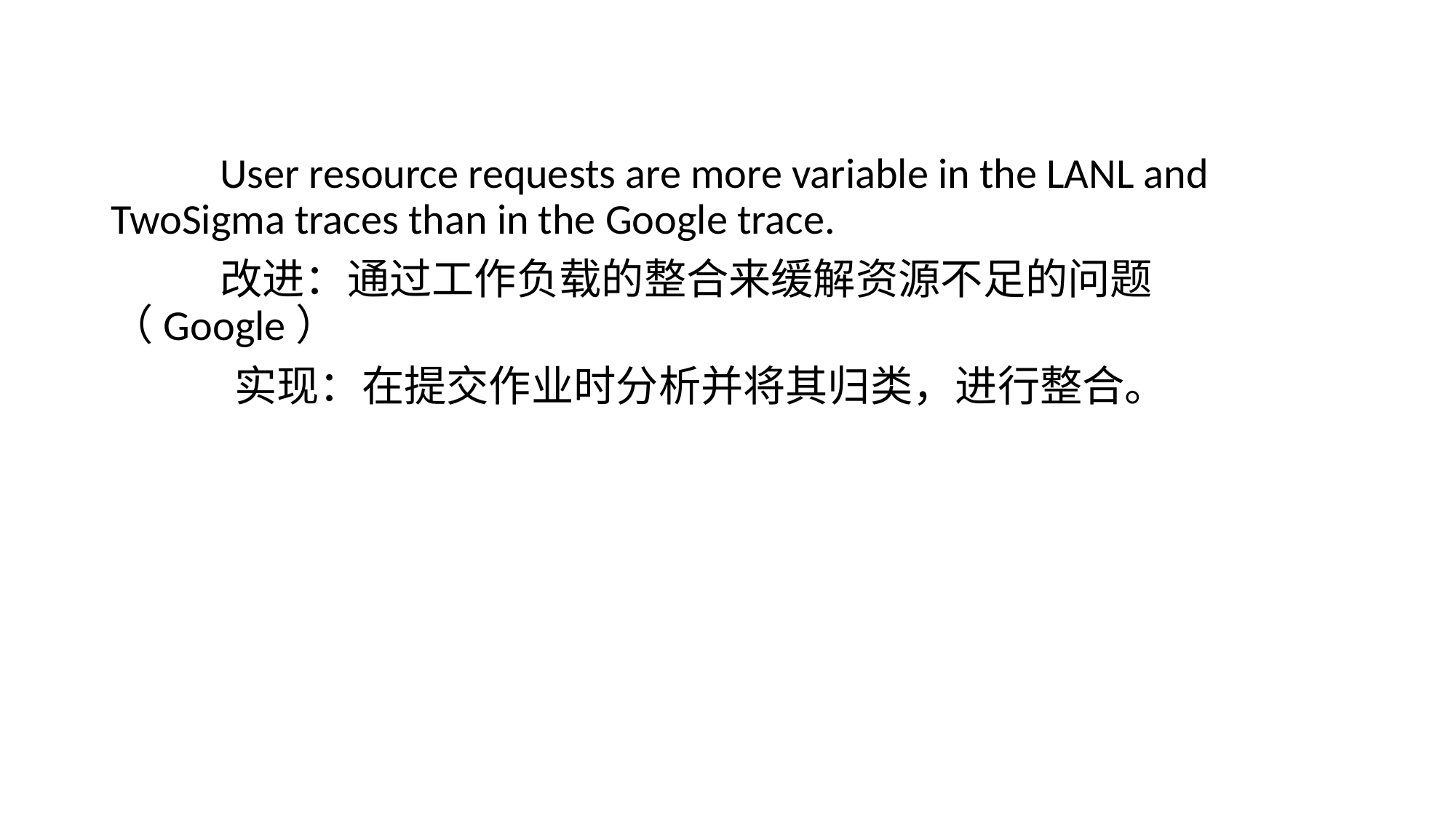

User resource requests are more variable in the LANL and TwoSigma traces than in the Google trace.
	改进：通过工作负载的整合来缓解资源不足的问题（Google）
            实现：在提交作业时分析并将其归类，进行整合。